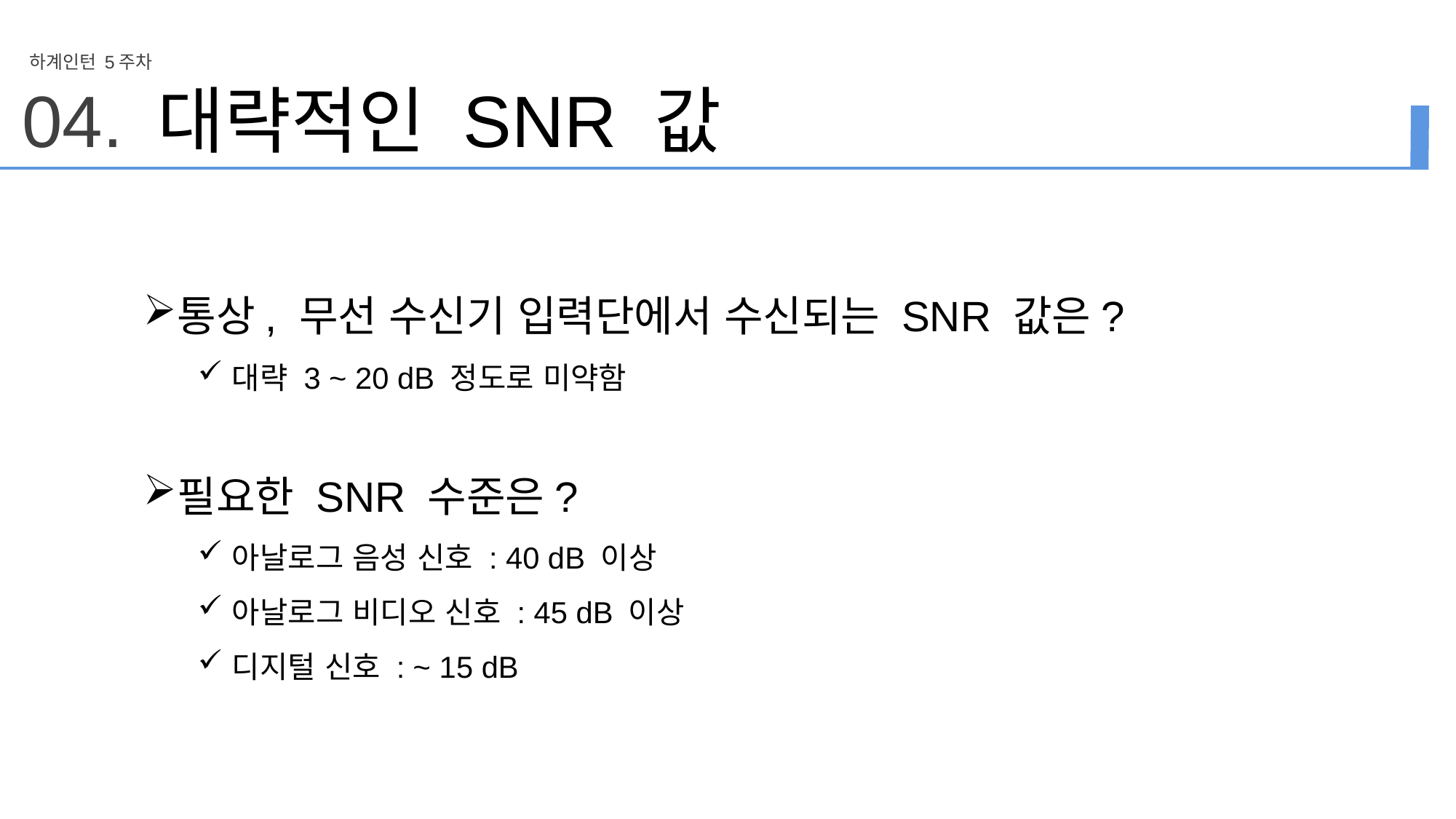

하계인턴 5주차
04.
대략적인 SNR 값
통상, 무선 수신기 입력단에서 수신되는 SNR 값은?
대략 3 ~ 20 dB 정도로 미약함

필요한 SNR 수준은?
아날로그 음성 신호 : 40 dB 이상
아날로그 비디오 신호 : 45 dB 이상
디지털 신호 : ~ 15 dB